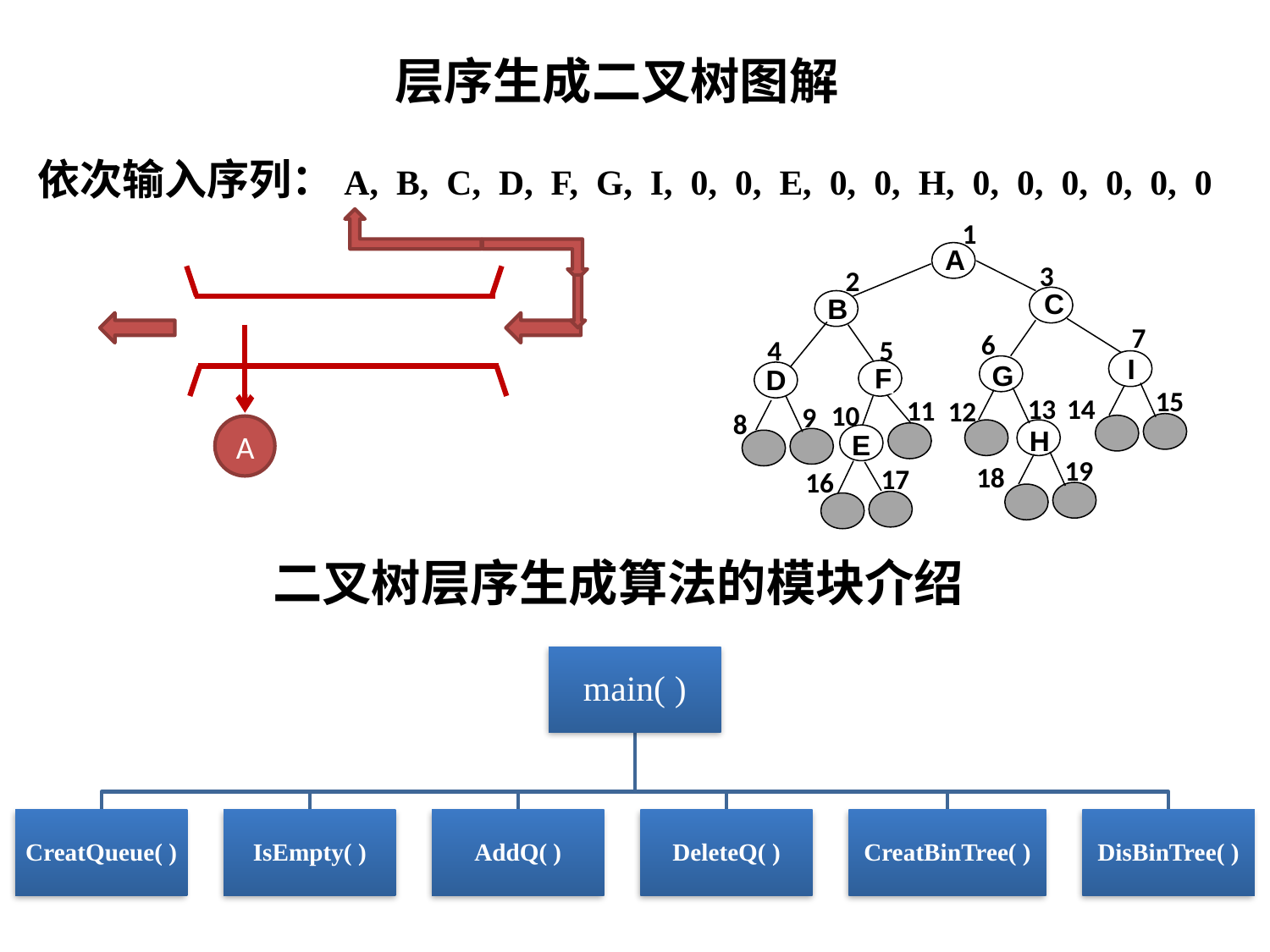

层序生成二叉树图解
依次输入序列：A,  B,  C,  D,  F,  G,  I,  0,  0,  E,  0,  0,  H,  0,  0,  0,  0,  0,  0

1

A
3

2

C
B

7

6
4
5

I

G
F
D

15

13
14
11
12

10
9

8

H

E

19

18

17

16

A
二叉树层序生成算法的模块介绍
main( )
CreatQueue( )
IsEmpty( )
AddQ( )
DeleteQ( )
CreatBinTree( )
DisBinTree( )